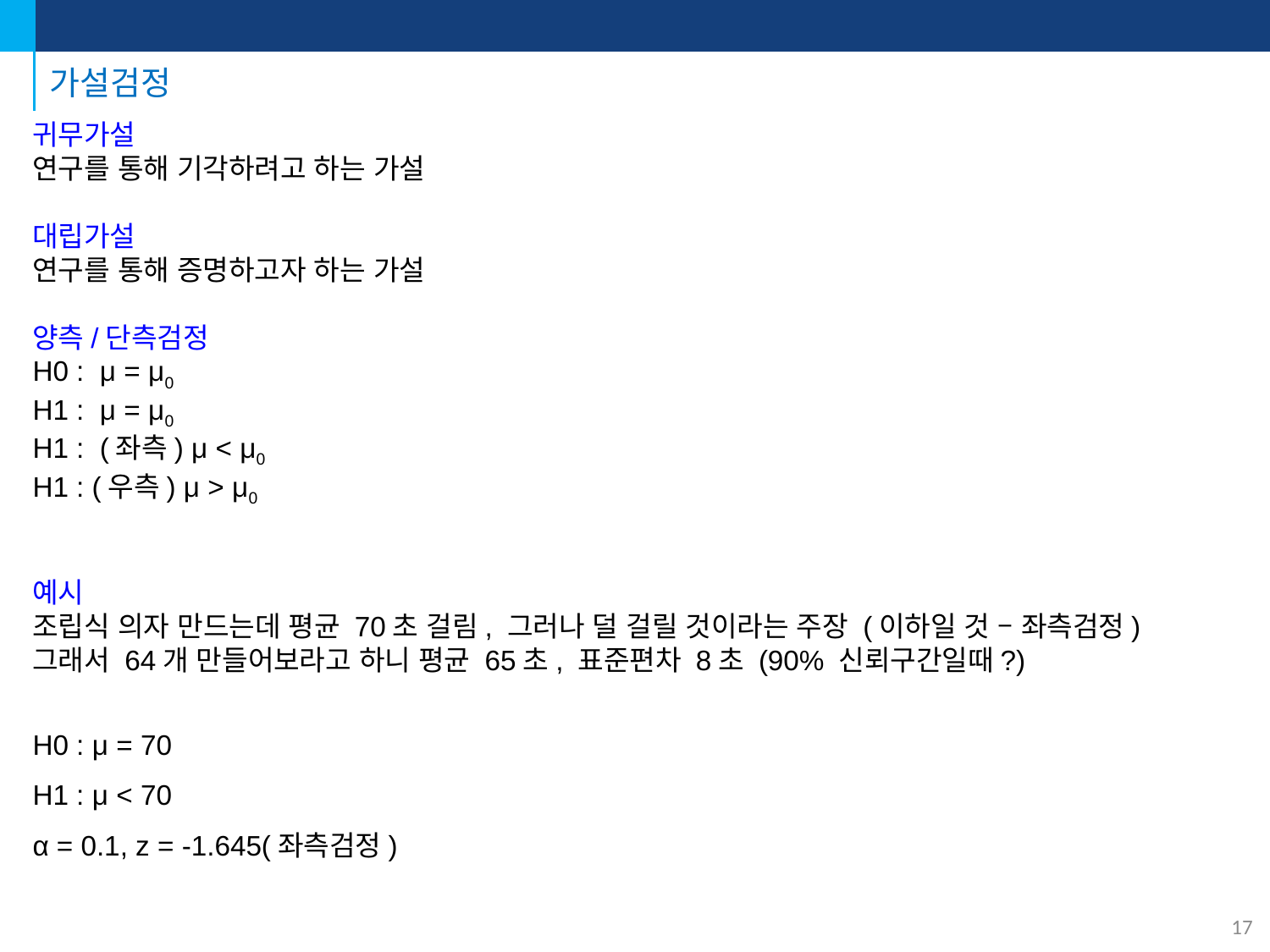

# 가설검정
귀무가설
연구를 통해 기각하려고 하는 가설

대립가설
연구를 통해 증명하고자 하는 가설

양측/단측검정
H0 :  μ = μ0
H1 :  μ = μ0
H1 :  (좌측) μ < μ0
H1 : (우측) μ > μ0

예시
조립식 의자 만드는데 평균 70초 걸림, 그러나 덜 걸릴 것이라는 주장 (이하일 것 – 좌측검정)
그래서 64개 만들어보라고 하니 평균 65초, 표준편차 8초 (90% 신뢰구간일때?)

H0 : μ = 70
H1 : μ < 70
α = 0.1, z = -1.645(좌측검정)
17